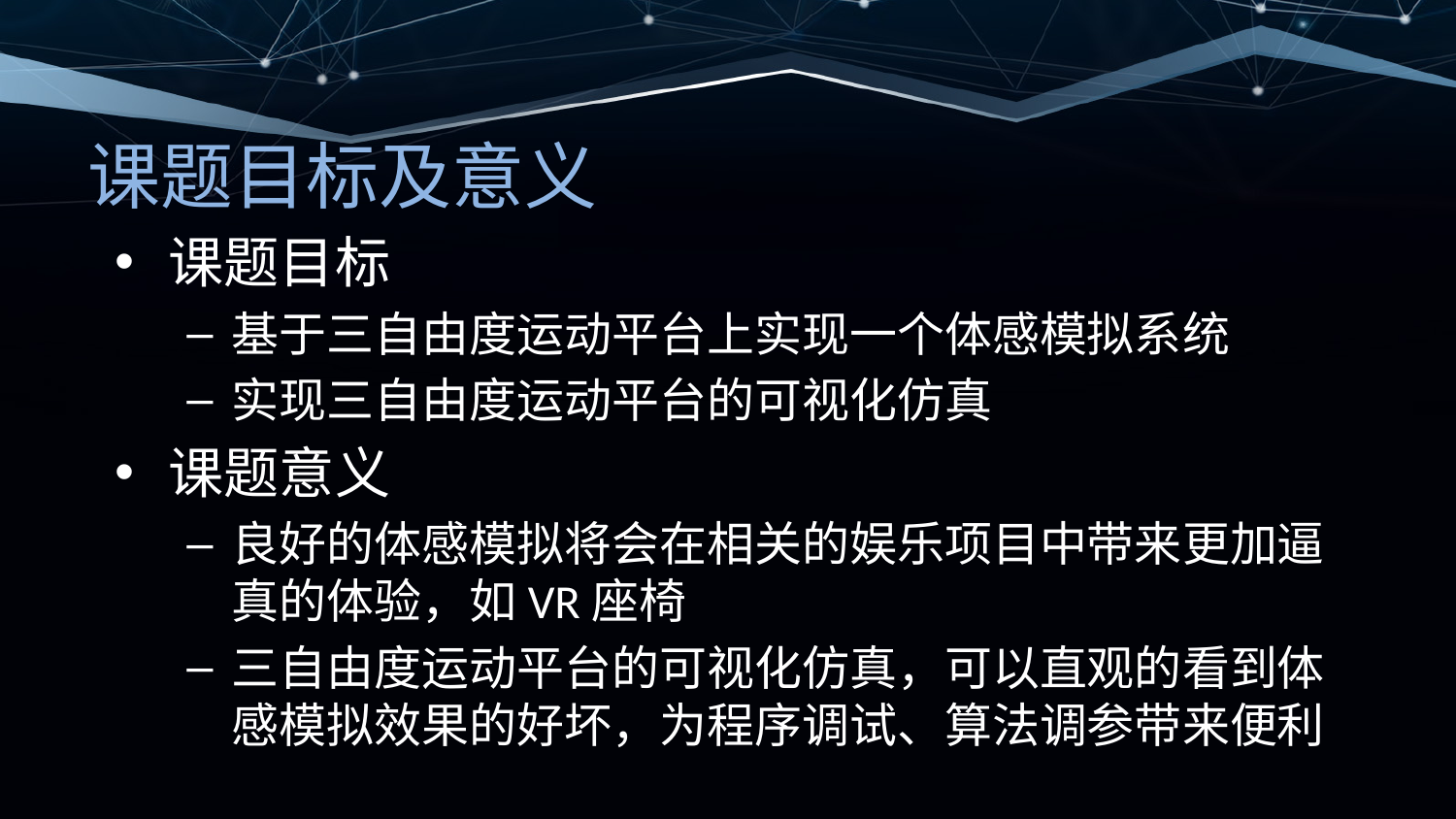

# 课题目标及意义
课题目标
基于三自由度运动平台上实现一个体感模拟系统
实现三自由度运动平台的可视化仿真
课题意义
良好的体感模拟将会在相关的娱乐项目中带来更加逼真的体验，如VR座椅
三自由度运动平台的可视化仿真，可以直观的看到体感模拟效果的好坏，为程序调试、算法调参带来便利